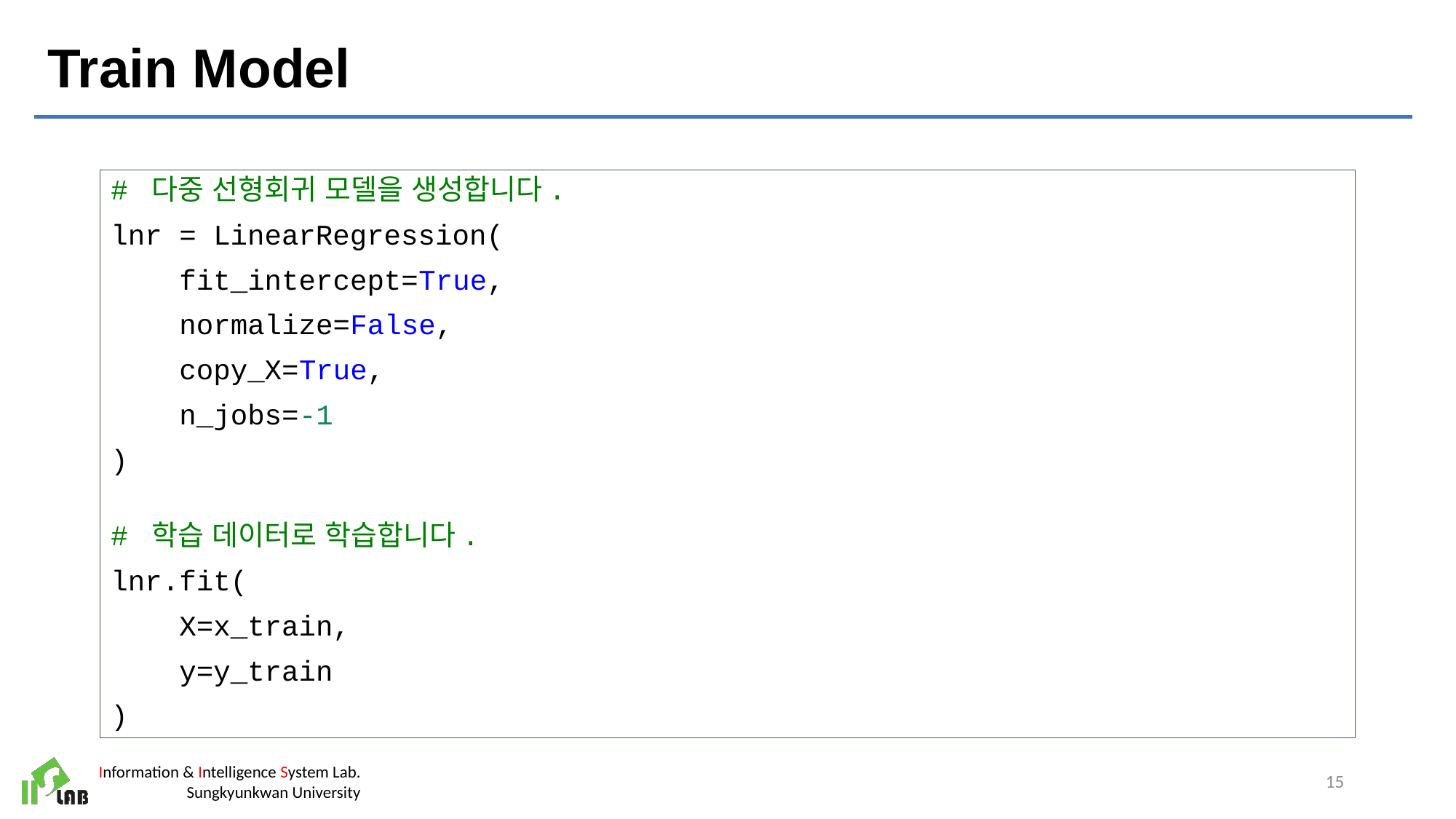

# Train Model
# 다중 선형회귀 모델을 생성합니다.
lnr = LinearRegression(
    fit_intercept=True,
    normalize=False,
    copy_X=True,
    n_jobs=-1
)
# 학습 데이터로 학습합니다.
lnr.fit(
    X=x_train,
    y=y_train
)
15